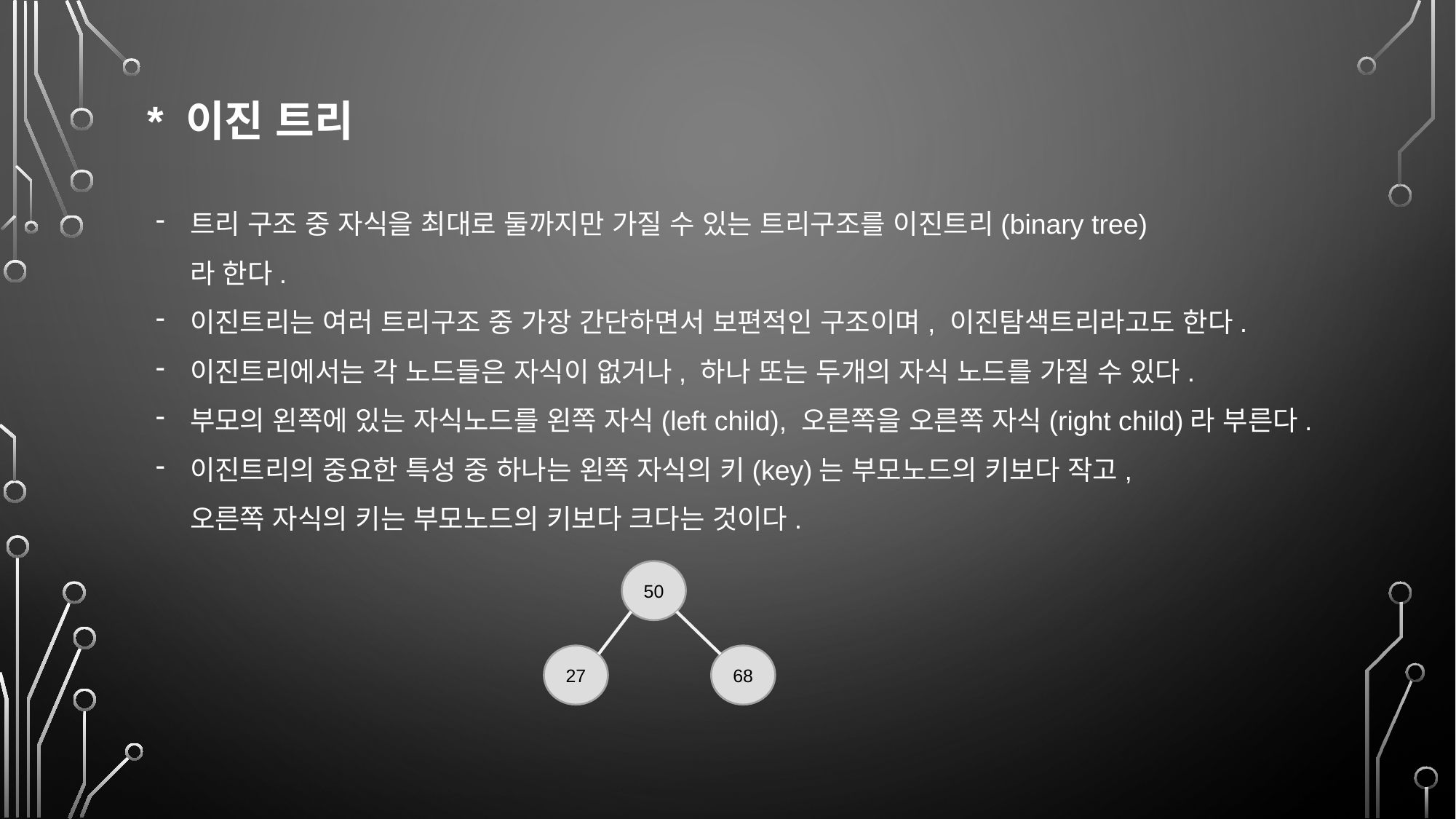

* 이진 트리
트리 구조 중 자식을 최대로 둘까지만 가질 수 있는 트리구조를 이진트리(binary tree)
라 한다.
이진트리는 여러 트리구조 중 가장 간단하면서 보편적인 구조이며, 이진탐색트리라고도 한다.
이진트리에서는 각 노드들은 자식이 없거나, 하나 또는 두개의 자식 노드를 가질 수 있다.
부모의 왼쪽에 있는 자식노드를 왼쪽 자식(left child), 오른쪽을 오른쪽 자식(right child)라 부른다.
이진트리의 중요한 특성 중 하나는 왼쪽 자식의 키(key)는 부모노드의 키보다 작고,
오른쪽 자식의 키는 부모노드의 키보다 크다는 것이다.
50
27
68